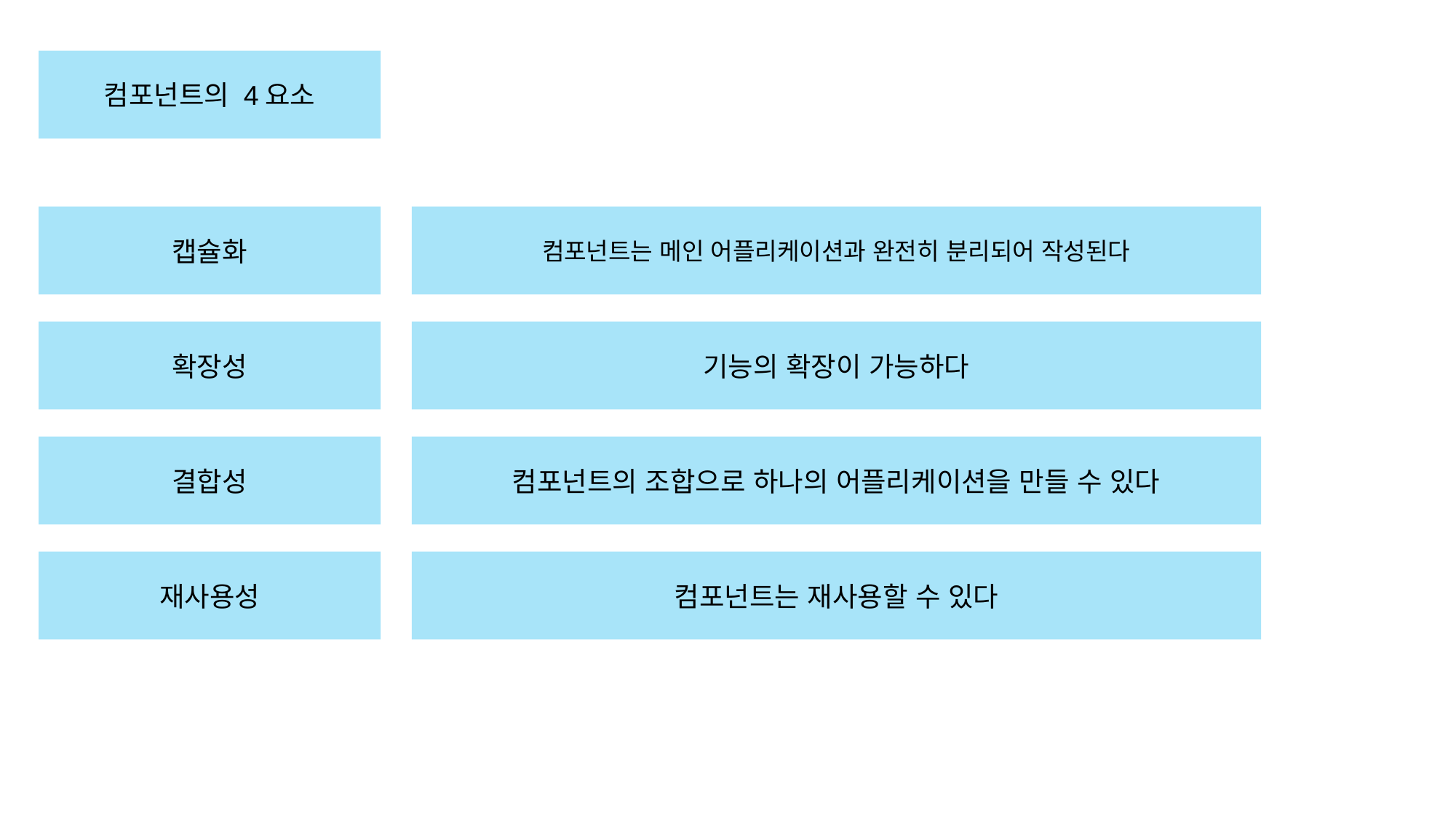

컴포넌트의 4요소
캡슐화
컴포넌트는 메인 어플리케이션과 완전히 분리되어 작성된다
확장성
기능의 확장이 가능하다
결합성
컴포넌트의 조합으로 하나의 어플리케이션을 만들 수 있다
재사용성
컴포넌트는 재사용할 수 있다